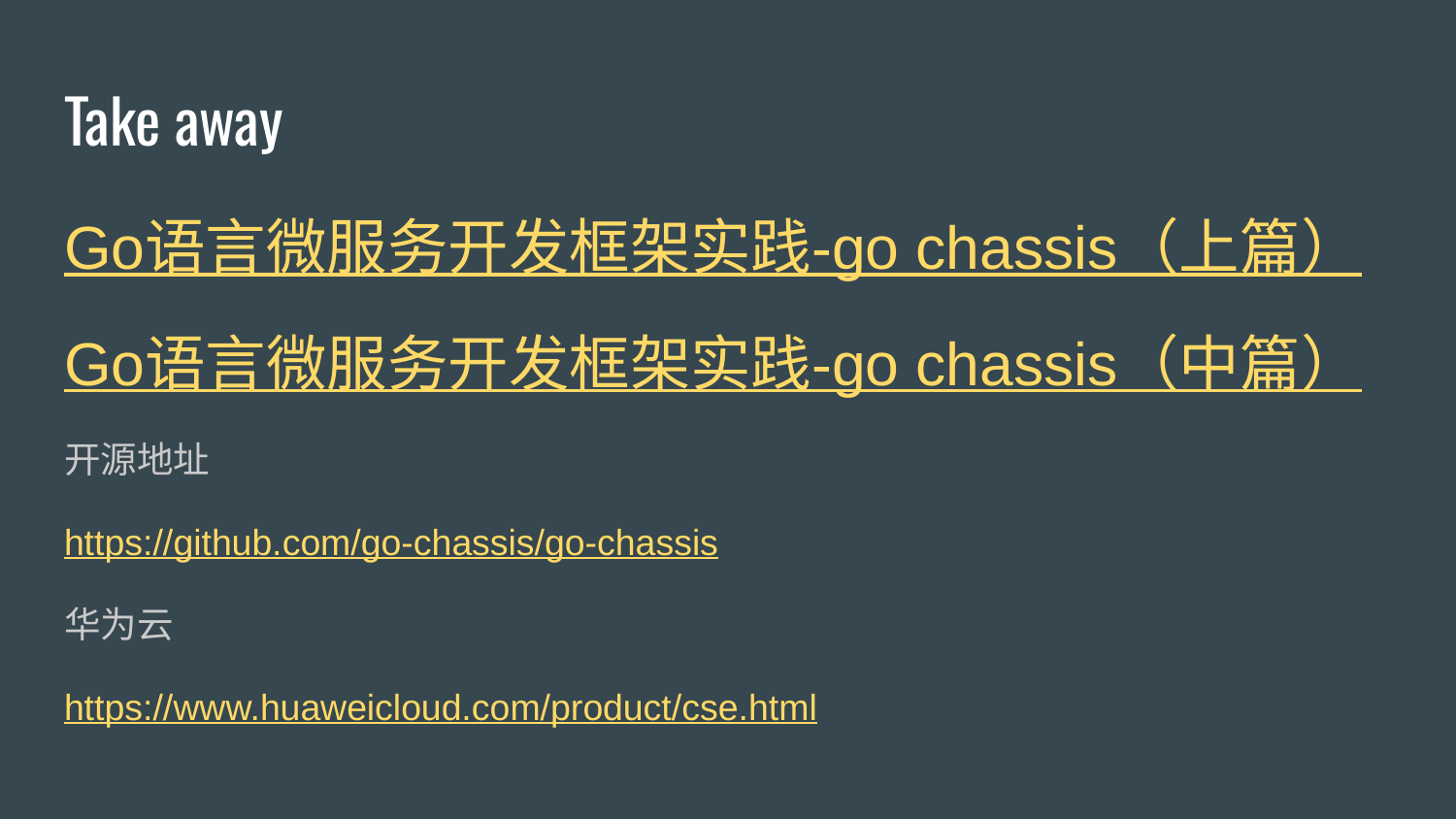

# Take away
Go语言微服务开发框架实践-go chassis（上篇）
Go语言微服务开发框架实践-go chassis（中篇）
开源地址
https://github.com/go-chassis/go-chassis
华为云
https://www.huaweicloud.com/product/cse.html